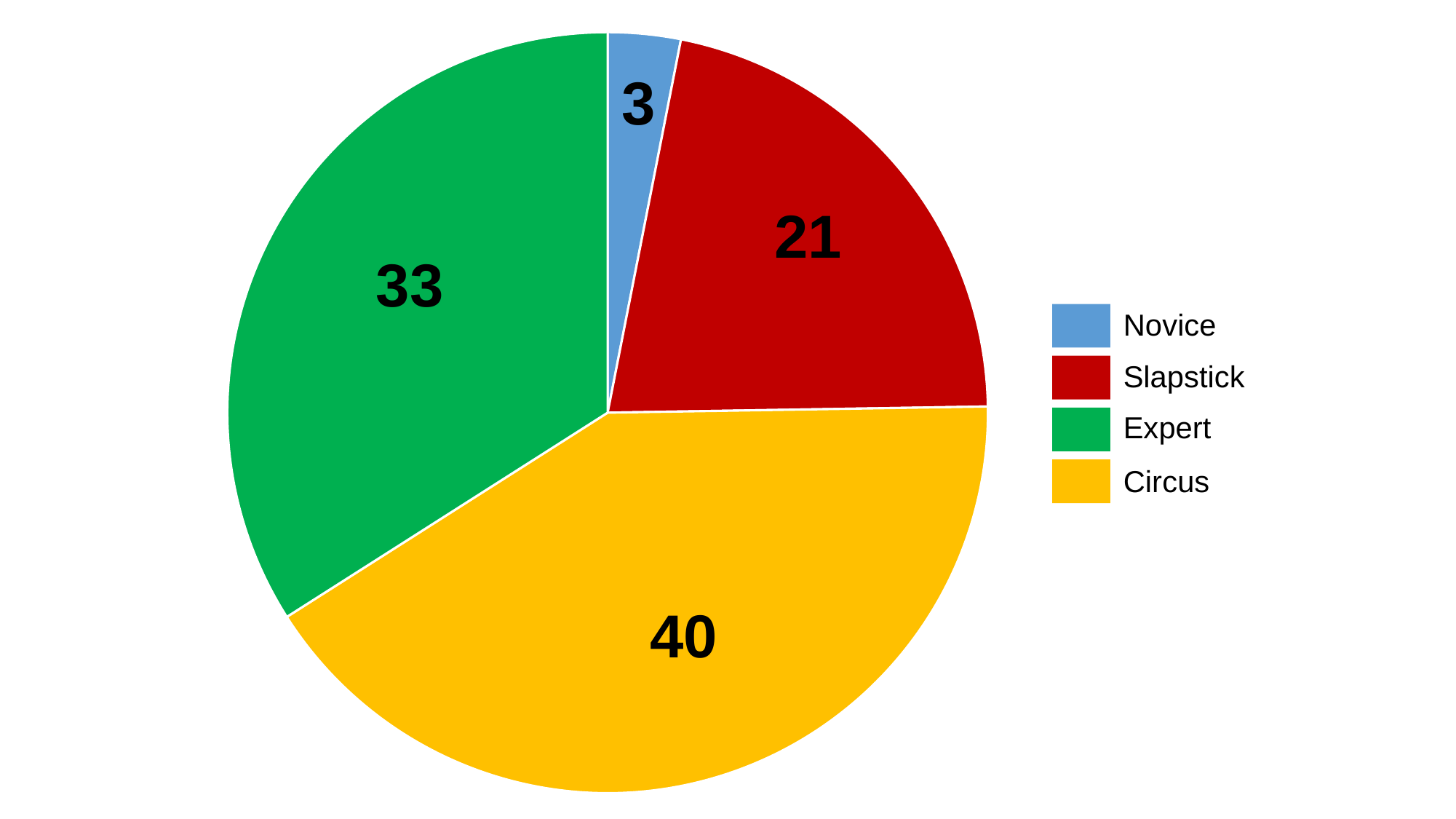

### Chart

| Category | 영상 개수 |
|---|---|
| Novice | 3.0 |
| Slapstick | 21.0 |
| Circus | 40.0 |
| Expert | 33.0 |
3
21
33
Novice

Slapstick

Expert

Circus

40